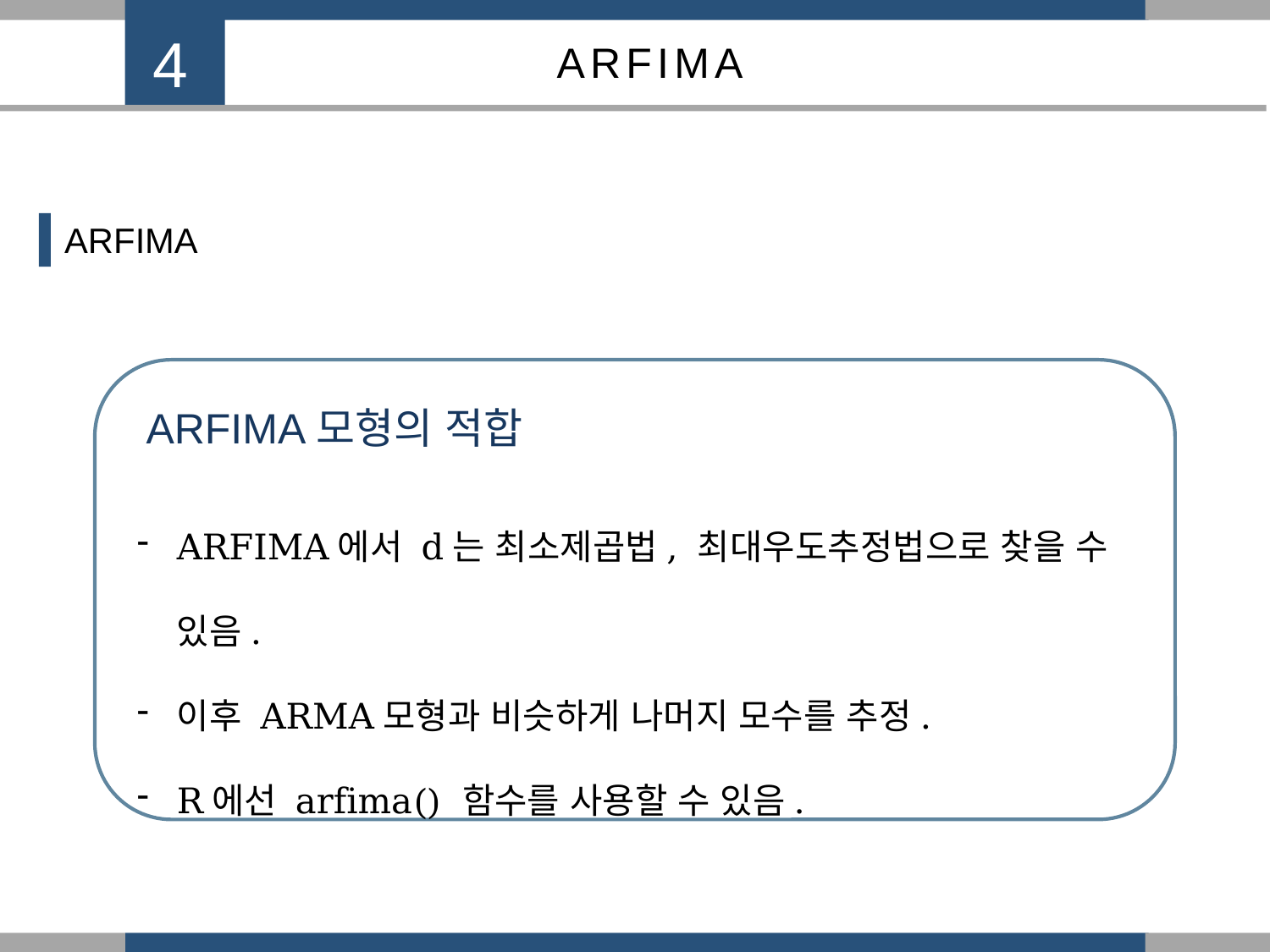

4
ARFIMA

ARFIMA

ARFIMA모형의 적합
ARFIMA에서 d는 최소제곱법, 최대우도추정법으로 찾을 수 있음.
이후 ARMA모형과 비슷하게 나머지 모수를 추정.
R에선 arfima() 함수를 사용할 수 있음.